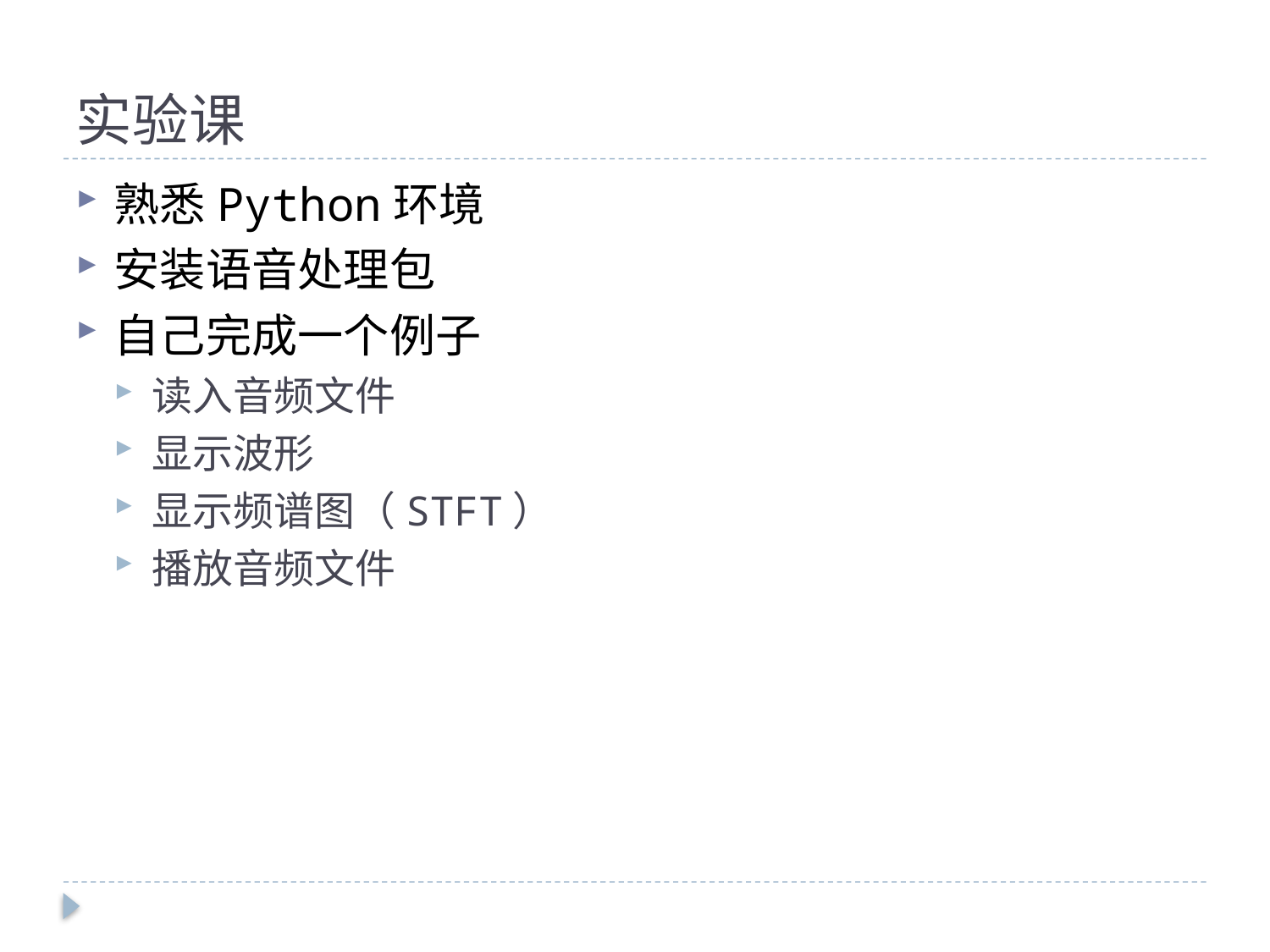

# 实验课
熟悉Python环境
安装语音处理包
自己完成一个例子
读入音频文件
显示波形
显示频谱图（STFT）
播放音频文件

6